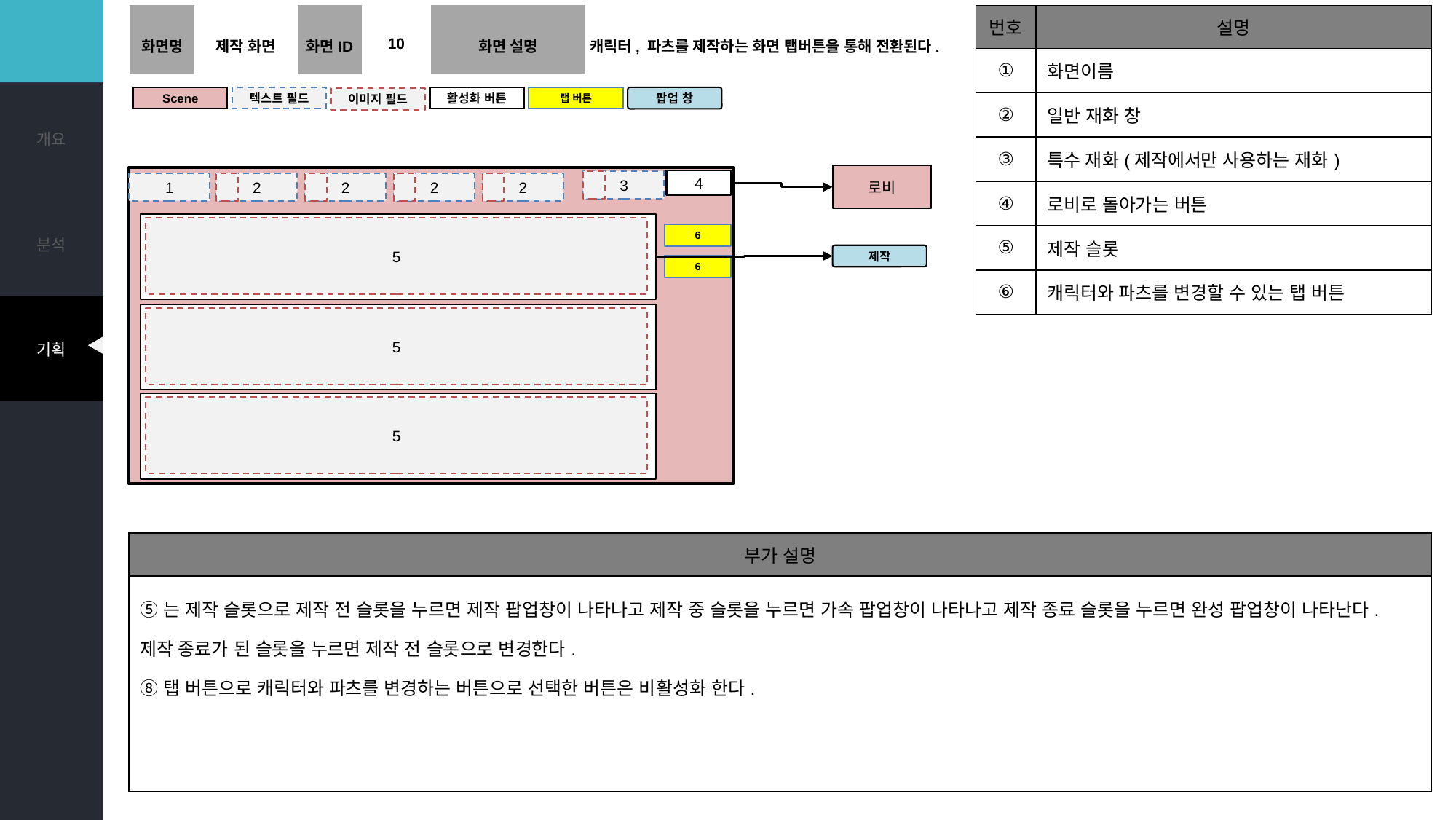

제작창
| 화면명 | 제작 화면 | 화면ID | 10 | 화면 설명 | 캐릭터, 파츠를 제작하는 화면 탭버튼을 통해 전환된다. |
| --- | --- | --- | --- | --- | --- |
| 번호 | 설명 |
| --- | --- |
| ① | 화면이름 |
| ② | 일반 재화 창 |
| ③ | 특수 재화(제작에서만 사용하는 재화) |
| ④ | 로비로 돌아가는 버튼 |
| ⑤ | 제작 슬롯 |
| ⑥ | 캐릭터와 파츠를 변경할 수 있는 탭 버튼 |
탭 버튼
팝업 창
로비

4

3
1
2

2

2

2

활성화 버튼
5
6
제작
6
활성화 버튼
5
활성화 버튼
5
| 부가 설명 |
| --- |
| ⑤는 제작 슬롯으로 제작 전 슬롯을 누르면 제작 팝업창이 나타나고 제작 중 슬롯을 누르면 가속 팝업창이 나타나고 제작 종료 슬롯을 누르면 완성 팝업창이 나타난다. 제작 종료가 된 슬롯을 누르면 제작 전 슬롯으로 변경한다. ⑧탭 버튼으로 캐릭터와 파츠를 변경하는 버튼으로 선택한 버튼은 비활성화 한다. |